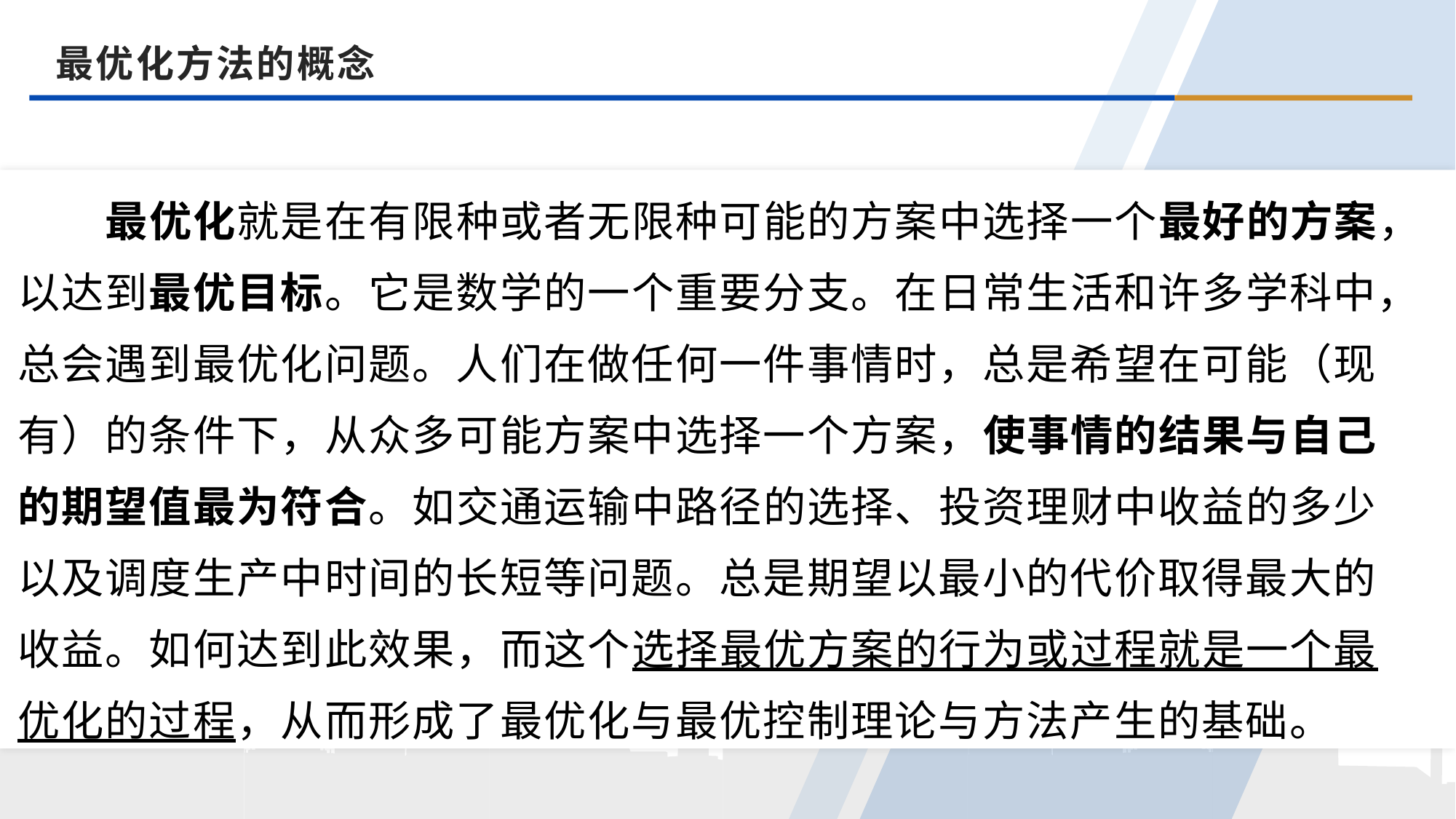

最优化方法的概念

最优化就是在有限种或者无限种可能的方案中选择一个最好的方案，以达到最优目标。它是数学的一个重要分支。在日常生活和许多学科中，总会遇到最优化问题。人们在做任何一件事情时，总是希望在可能（现有）的条件下，从众多可能方案中选择一个方案，使事情的结果与自己的期望值最为符合。如交通运输中路径的选择、投资理财中收益的多少以及调度生产中时间的长短等问题。总是期望以最小的代价取得最大的收益。如何达到此效果，而这个选择最优方案的行为或过程就是一个最优化的过程，从而形成了最优化与最优控制理论与方法产生的基础。